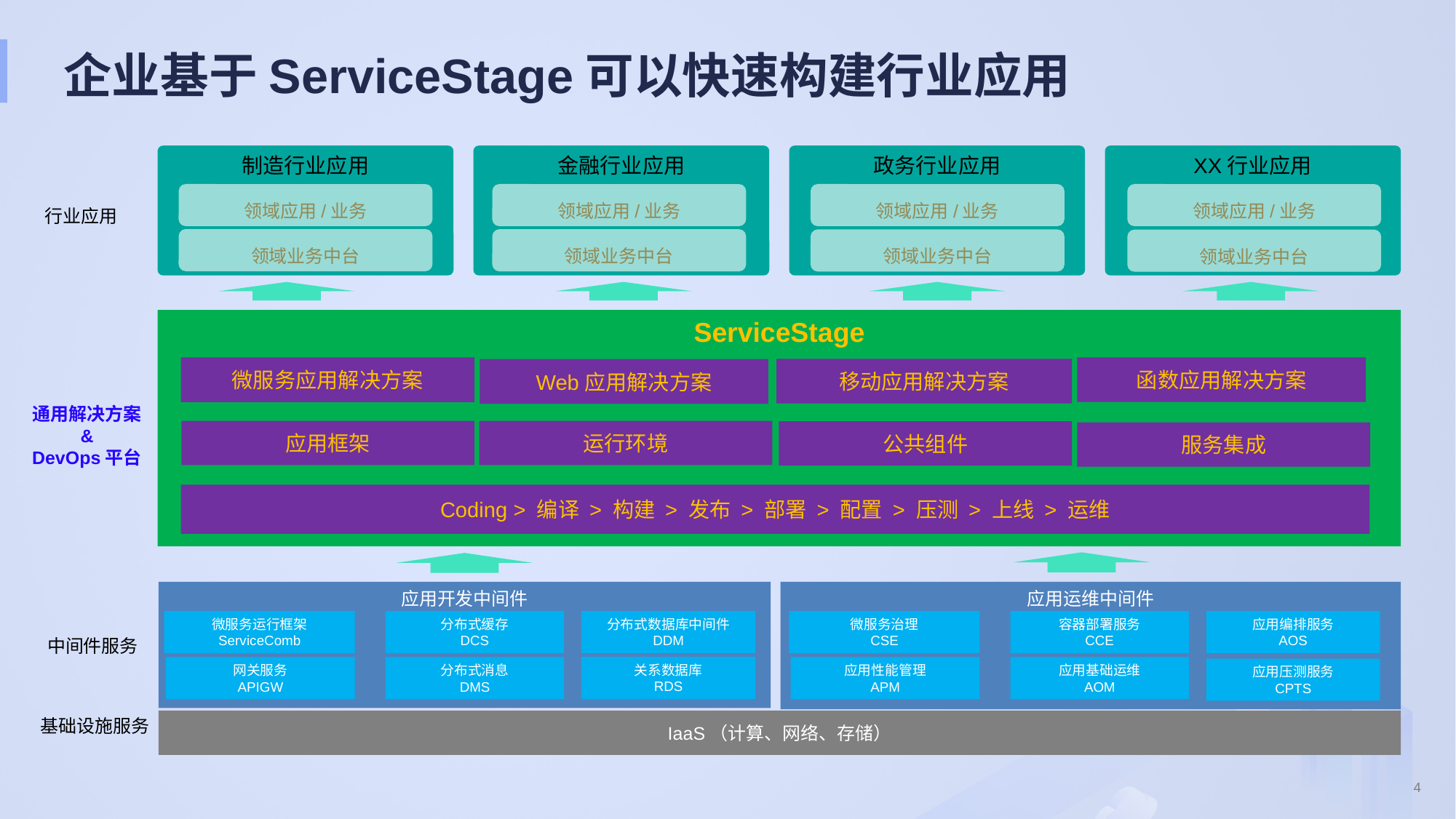

# 企业基于ServiceStage可以快速构建行业应用
制造行业应用
金融行业应用
政务行业应用
XX行业应用
领域应用/业务
领域应用/业务
领域应用/业务
领域应用/业务
行业应用
领域业务中台
领域业务中台
领域业务中台
领域业务中台

ServiceStage
函数应用解决方案
微服务应用解决方案
移动应用解决方案
Web应用解决方案
通用解决方案
&
DevOps平台
应用框架
运行环境
公共组件
服务集成
Coding > 编译 > 构建 > 发布 > 部署 > 配置 > 压测 > 上线 > 运维

应用开发中间件
应用运维中间件
微服务运行框架
ServiceComb
分布式缓存
DCS
分布式数据库中间件
DDM
微服务治理
CSE
容器部署服务
CCE
应用编排服务
AOS
关系数据库
RDS
网关服务
APIGW
分布式消息
DMS
应用性能管理
APM
应用基础运维
AOM
应用压测服务
CPTS
中间件服务
基础设施服务
IaaS（计算、网络、存储）